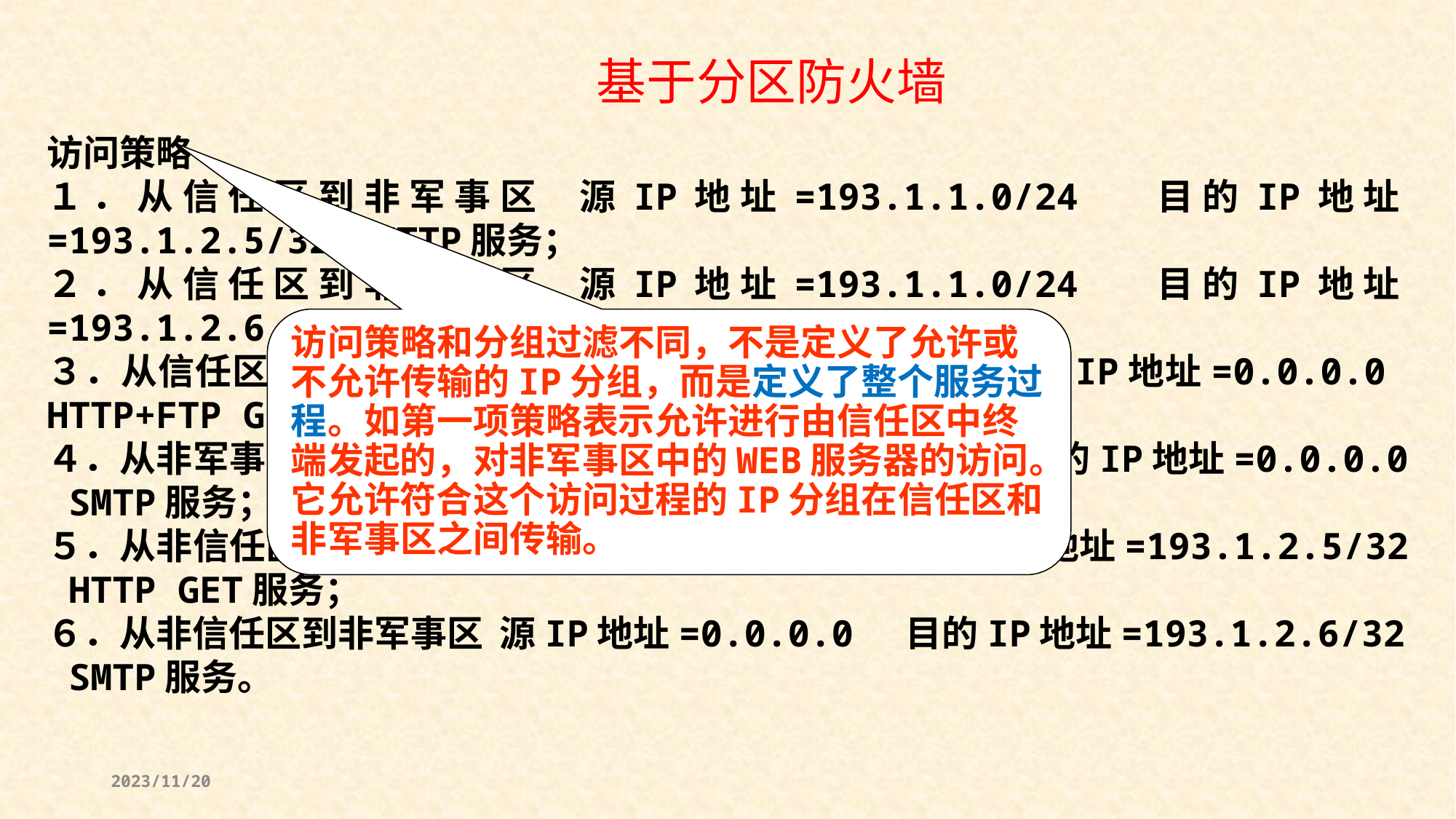

# 基于分区防火墙
访问策略
１．从信任区到非军事区  源IP地址=193.1.1.0/24  目的IP地址=193.1.2.5/32  HTTP服务；
２．从信任区到非军事区  源IP地址=193.1.1.0/24  目的IP地址=193.1.2.6  SMTP+POP3服务；
３．从信任区到非信任区  源IP地址=193.1.1.0/24  目的IP地址=0.0.0.0  HTTP+FTP GET服务；
４．从非军事区到非信任区  源IP地址=193.1.2.6/32  目的IP地址=0.0.0.0  SMTP服务；
５．从非信任区到非军事区  源IP地址=0.0.0.0  目的IP地址=193.1.2.5/32  HTTP GET服务；
６．从非信任区到非军事区  源IP地址=0.0.0.0  目的IP地址=193.1.2.6/32  SMTP服务。
访问策略和分组过滤不同，不是定义了允许或不允许传输的IP分组，而是定义了整个服务过程。如第一项策略表示允许进行由信任区中终端发起的，对非军事区中的WEB服务器的访问。它允许符合这个访问过程的IP分组在信任区和非军事区之间传输。
2023/11/20